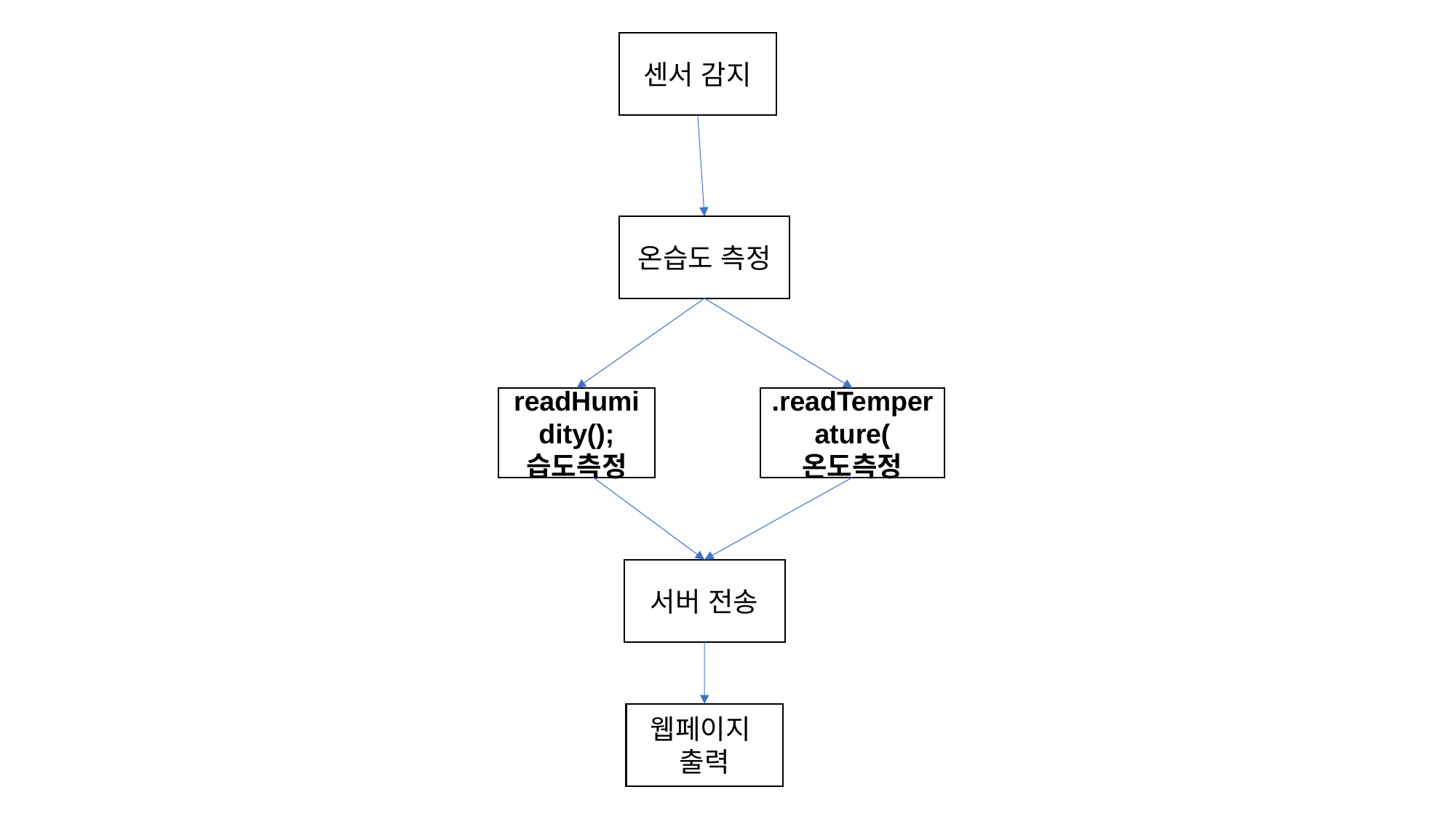

센서 감지
온습도 측정
.readTemperature(
온도측정
readHumidity();
습도측정
서버 전송
웹페이지
출력